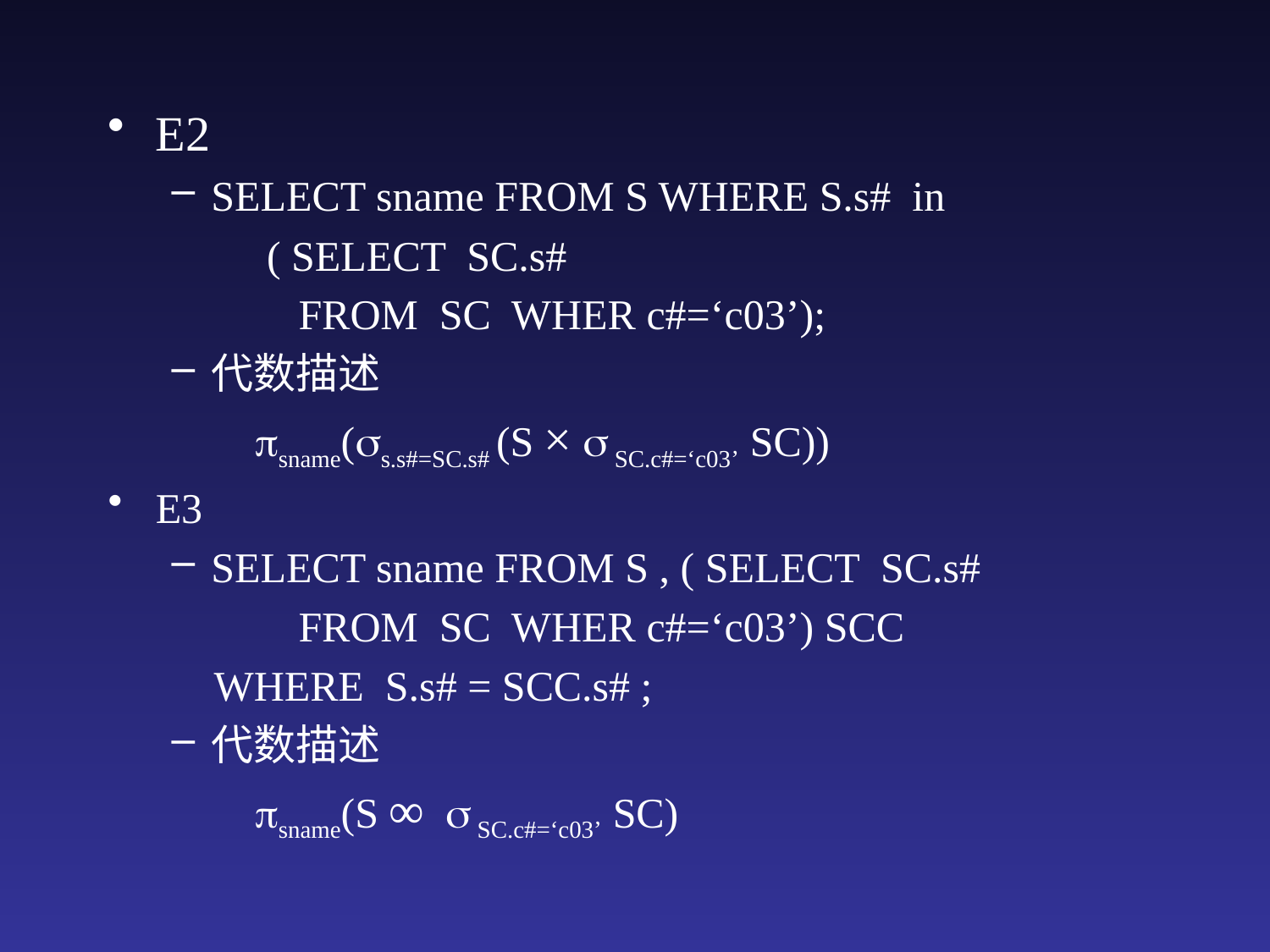

E2
SELECT sname FROM S WHERE S.s#  in
         ( SELECT  SC.s#
            FROM  SC  WHER c#=‘c03’);
代数描述
            πsname(σs.s#=SC.s# (S × σ SC.c#=‘c03’ SC))
E3
SELECT sname FROM S , ( SELECT  SC.s#
            FROM  SC  WHER c#=‘c03’) SCC
    WHERE  S.s# = SCC.s# ;
代数描述
            πsname(S ∞  σ SC.c#=‘c03’ SC)